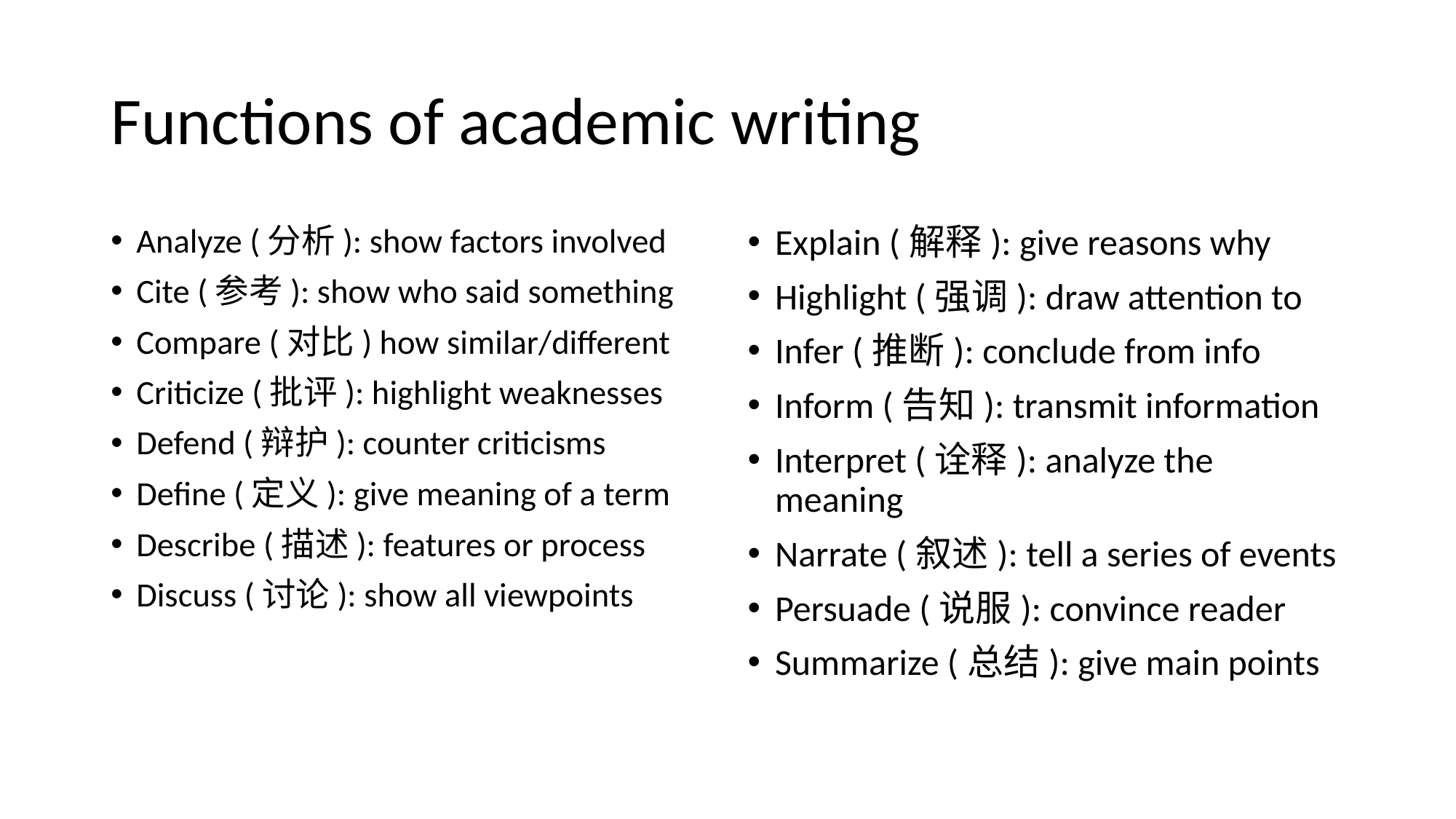

# Functions of academic writing
Analyze (分析): show factors involved
Cite (参考): show who said something
Compare (对比) how similar/different
Criticize (批评): highlight weaknesses
Defend (辩护): counter criticisms
Define (定义): give meaning of a term
Describe (描述): features or process
Discuss (讨论): show all viewpoints
Explain (解释): give reasons why
Highlight (强调): draw attention to
Infer (推断): conclude from info
Inform (告知): transmit information
Interpret (诠释): analyze the meaning
Narrate (叙述): tell a series of events
Persuade (说服): convince reader
Summarize (总结): give main points